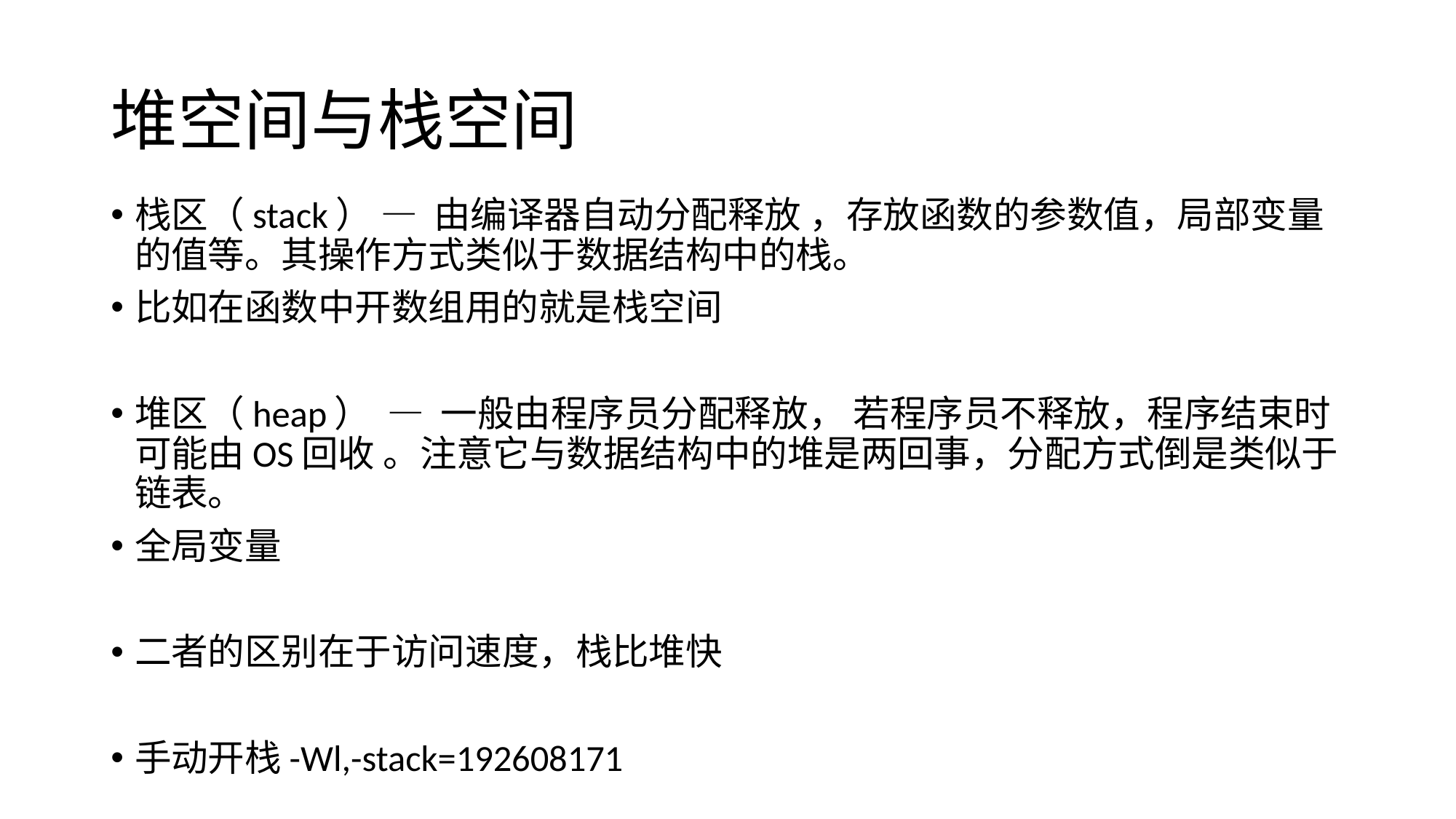

# 堆空间与栈空间
栈区（stack） —  由编译器自动分配释放 ，存放函数的参数值，局部变量的值等。其操作方式类似于数据结构中的栈。
比如在函数中开数组用的就是栈空间

堆区（heap）  —  一般由程序员分配释放， 若程序员不释放，程序结束时可能由OS回收 。注意它与数据结构中的堆是两回事，分配方式倒是类似于链表。
全局变量

二者的区别在于访问速度，栈比堆快

手动开栈-Wl,-stack=192608171